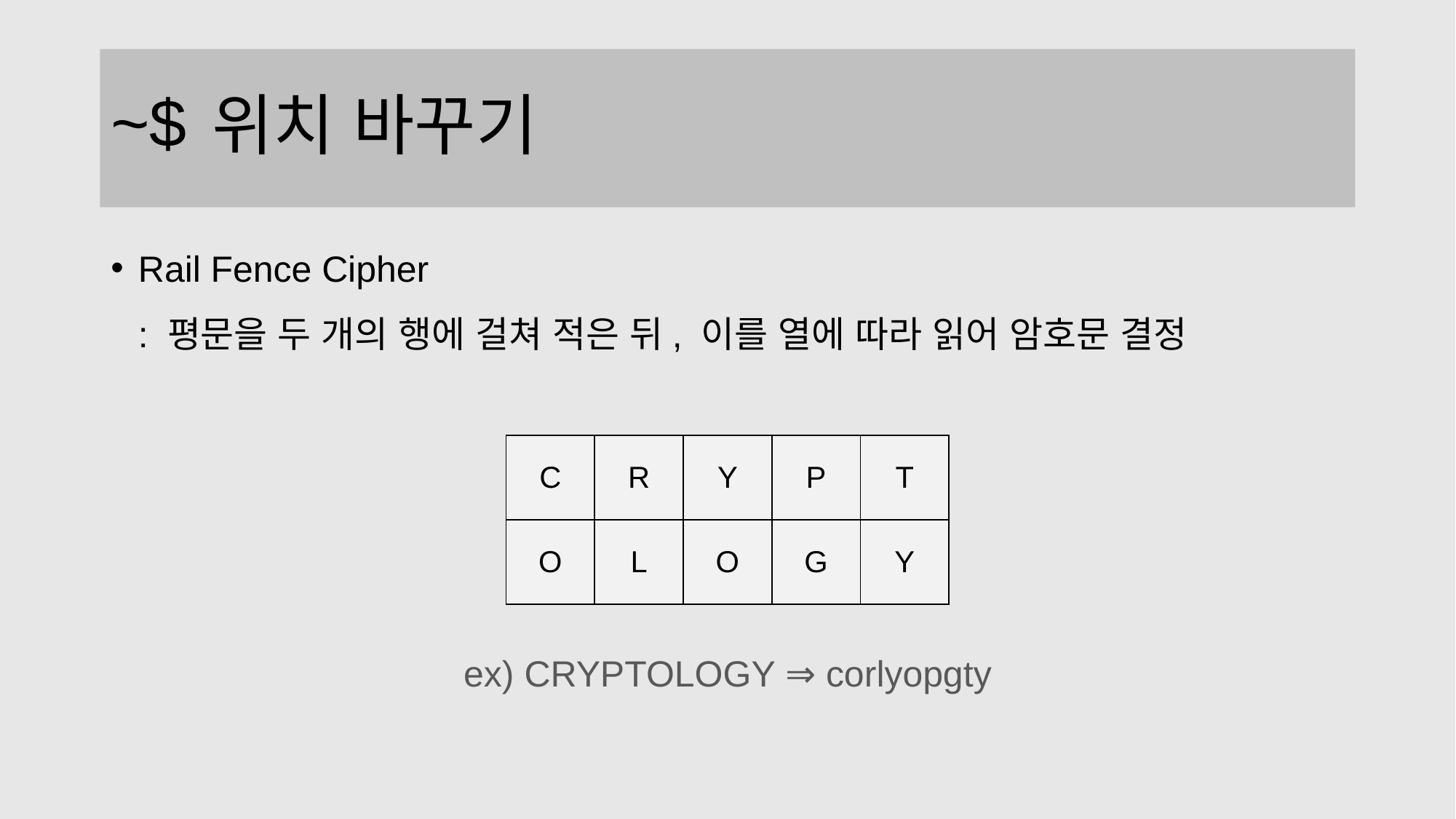

# 위치 바꾸기
Rail Fence Cipher
: 평문을 두 개의 행에 걸쳐 적은 뒤, 이를 열에 따라 읽어 암호문 결정
| C | R | Y | P | T |
| --- | --- | --- | --- | --- |
| O | L | O | G | Y |
ex) CRYPTOLOGY ⇒ corlyopgty